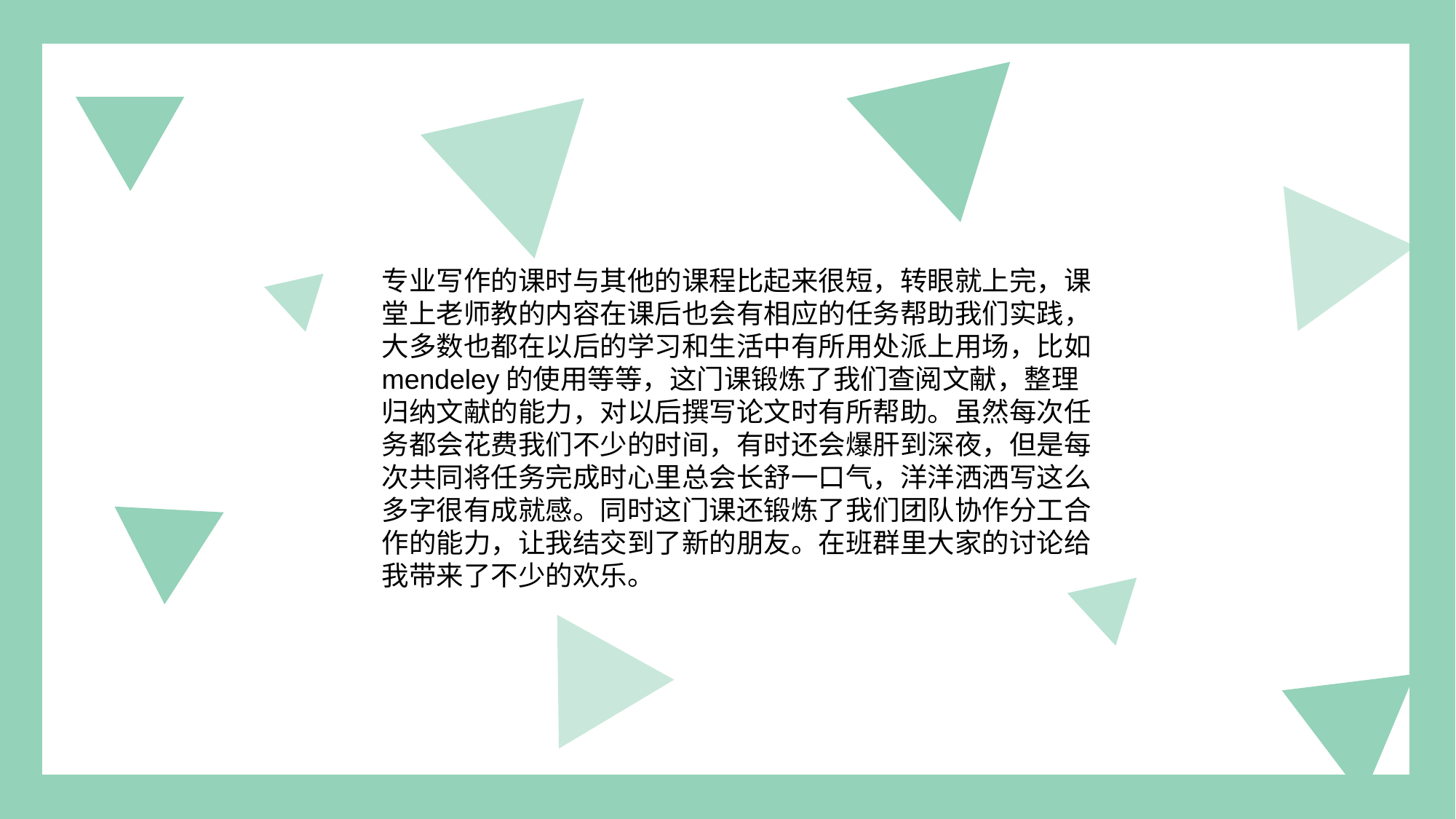

专业写作的课时与其他的课程比起来很短，转眼就上完，课堂上老师教的内容在课后也会有相应的任务帮助我们实践，大多数也都在以后的学习和生活中有所用处派上用场，比如mendeley的使用等等，这门课锻炼了我们查阅文献，整理归纳文献的能力，对以后撰写论文时有所帮助。虽然每次任务都会花费我们不少的时间，有时还会爆肝到深夜，但是每次共同将任务完成时心里总会长舒一口气，洋洋洒洒写这么多字很有成就感。同时这门课还锻炼了我们团队协作分工合作的能力，让我结交到了新的朋友。在班群里大家的讨论给我带来了不少的欢乐。